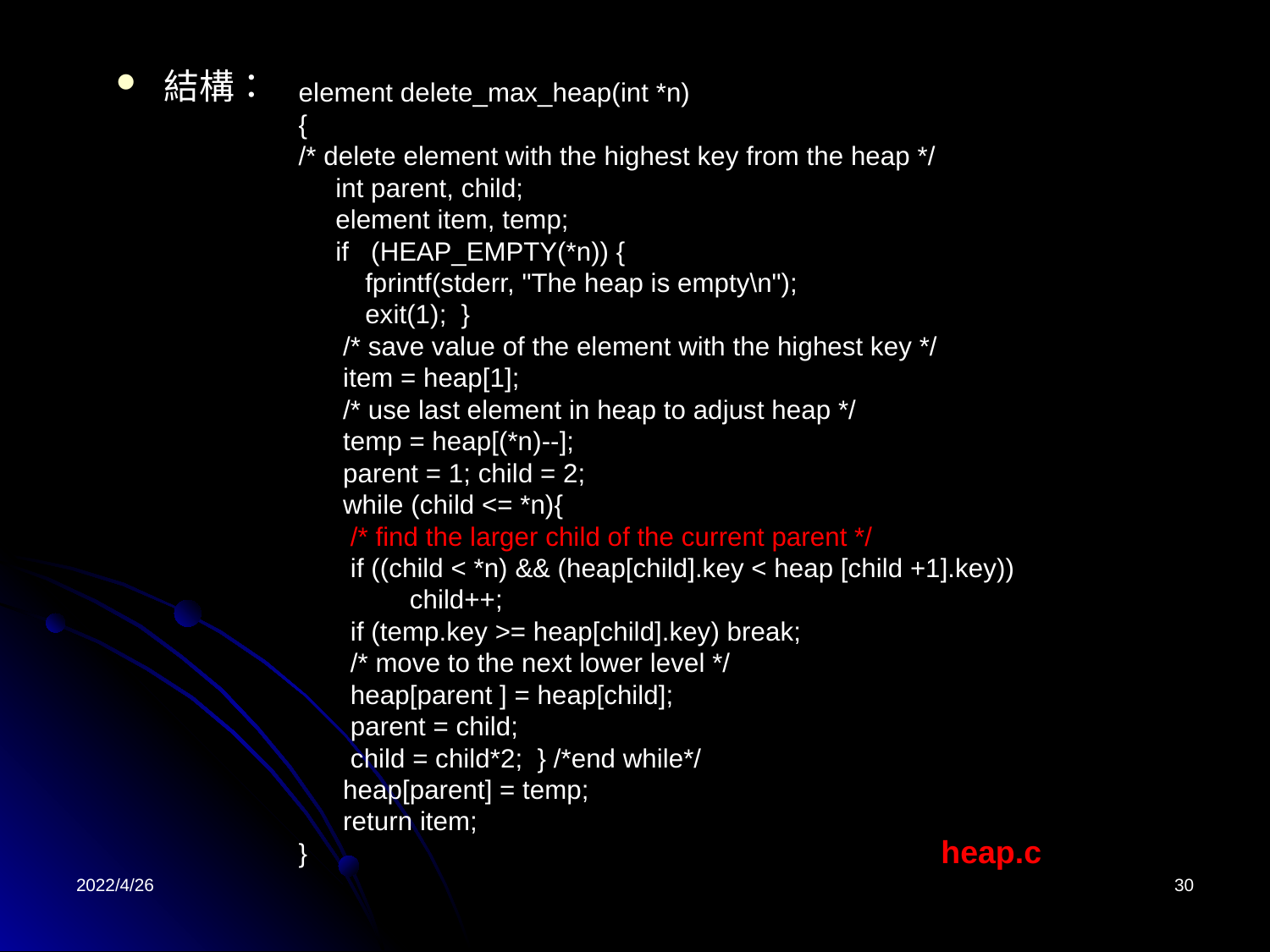

結構：
element delete_max_heap(int *n)
{
/* delete element with the highest key from the heap */
     int parent, child;
     element item, temp;
     if   (HEAP_EMPTY(*n)) {
         fprintf(stderr, "The heap is empty\n");
         exit(1);  }
      /* save value of the element with the highest key */
      item = heap[1];
      /* use last element in heap to adjust heap */
      temp = heap[(*n)--];
      parent = 1; child = 2;
      while (child <= *n){
       /* find the larger child of the current parent */
       if ((child < *n) && (heap[child].key < heap [child +1].key))
               child++;
       if (temp.key >= heap[child].key) break;
       /* move to the next lower level */
       heap[parent ] = heap[child];
       parent = child;
       child = child*2;  } /*end while*/
      heap[parent] = temp;
      return item;
}
heap.c
2022/4/26
30